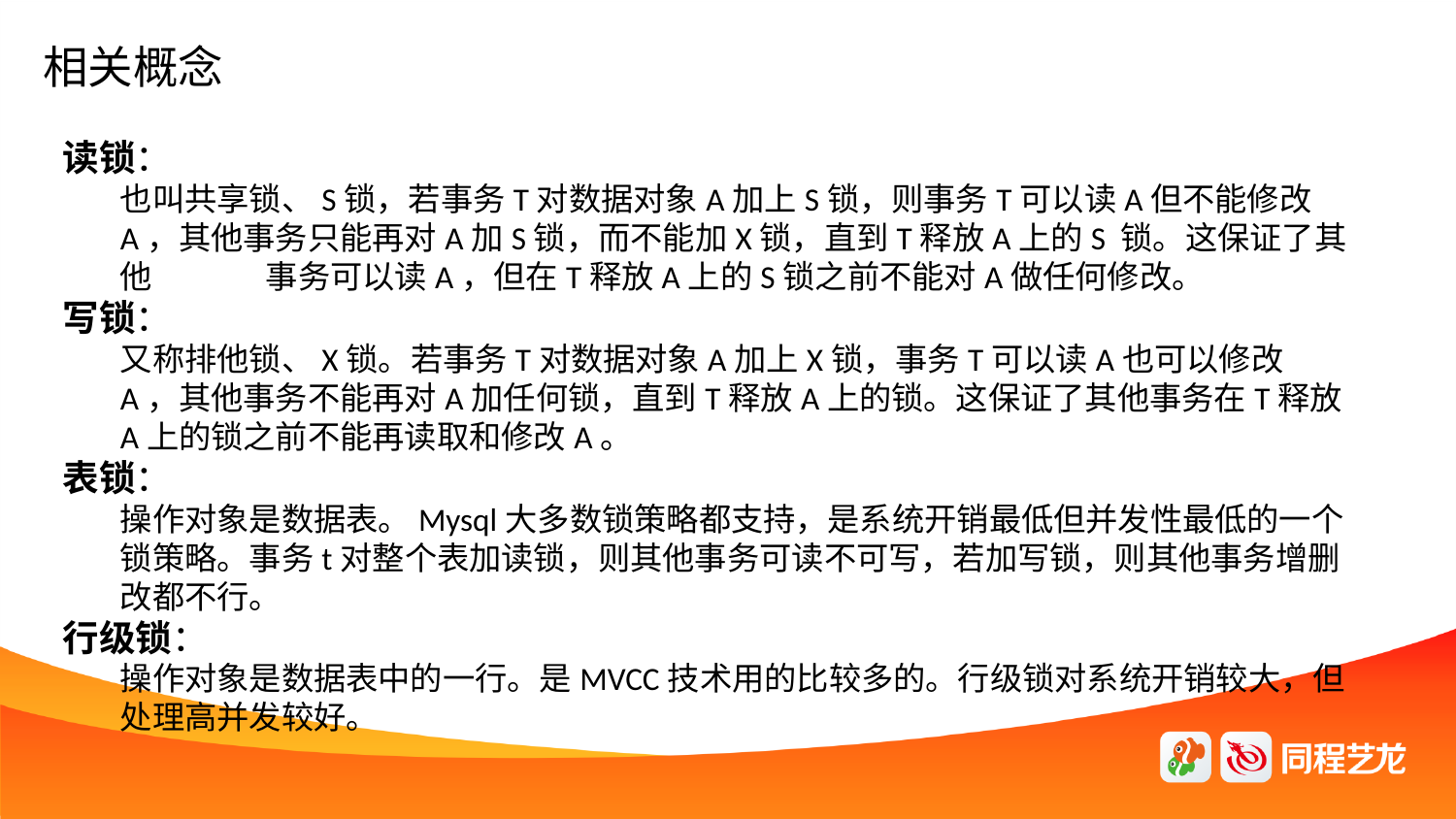

# 相关概念
读锁：
也叫共享锁、S锁，若事务T对数据对象A加上S锁，则事务T可以读A但不能修改A，其他事务只能再对A加S锁，而不能加X锁，直到T释放A上的S 锁。这保证了其他	事务可以读A，但在T释放A上的S锁之前不能对A做任何修改。
写锁：
又称排他锁、X锁。若事务T对数据对象A加上X锁，事务T可以读A也可以修改A，其他事务不能再对A加任何锁，直到T释放A上的锁。这保证了其他事务在T释放A上的锁之前不能再读取和修改A。
表锁：
操作对象是数据表。Mysql大多数锁策略都支持，是系统开销最低但并发性最低的一个锁策略。事务t对整个表加读锁，则其他事务可读不可写，若加写锁，则其他事务增删改都不行。
行级锁：
操作对象是数据表中的一行。是MVCC技术用的比较多的。行级锁对系统开销较大，但处理高并发较好。